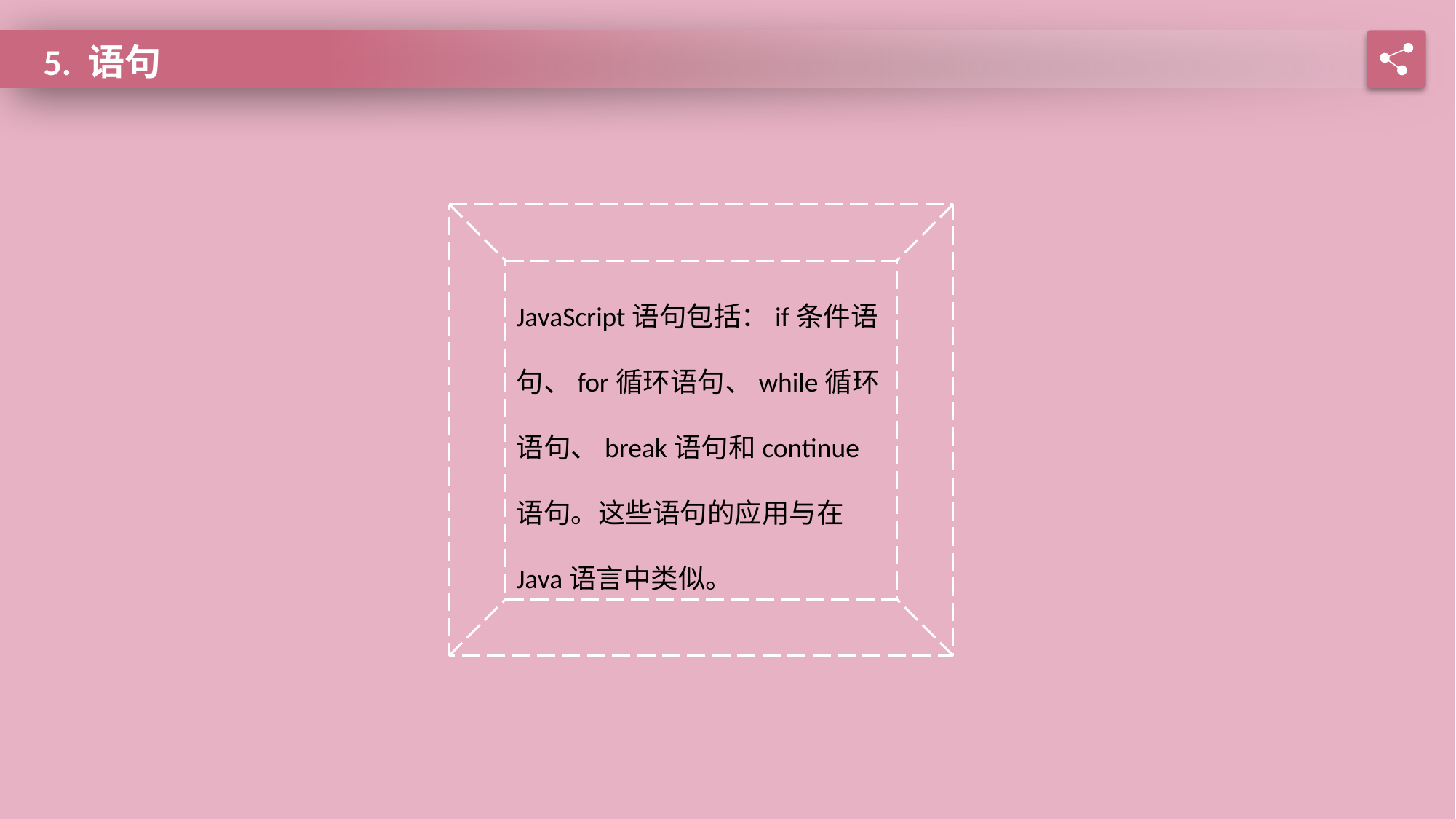

5. 语句
JavaScript语句包括：if条件语句、for循环语句、while循环语句、break语句和continue语句。这些语句的应用与在Java语言中类似。